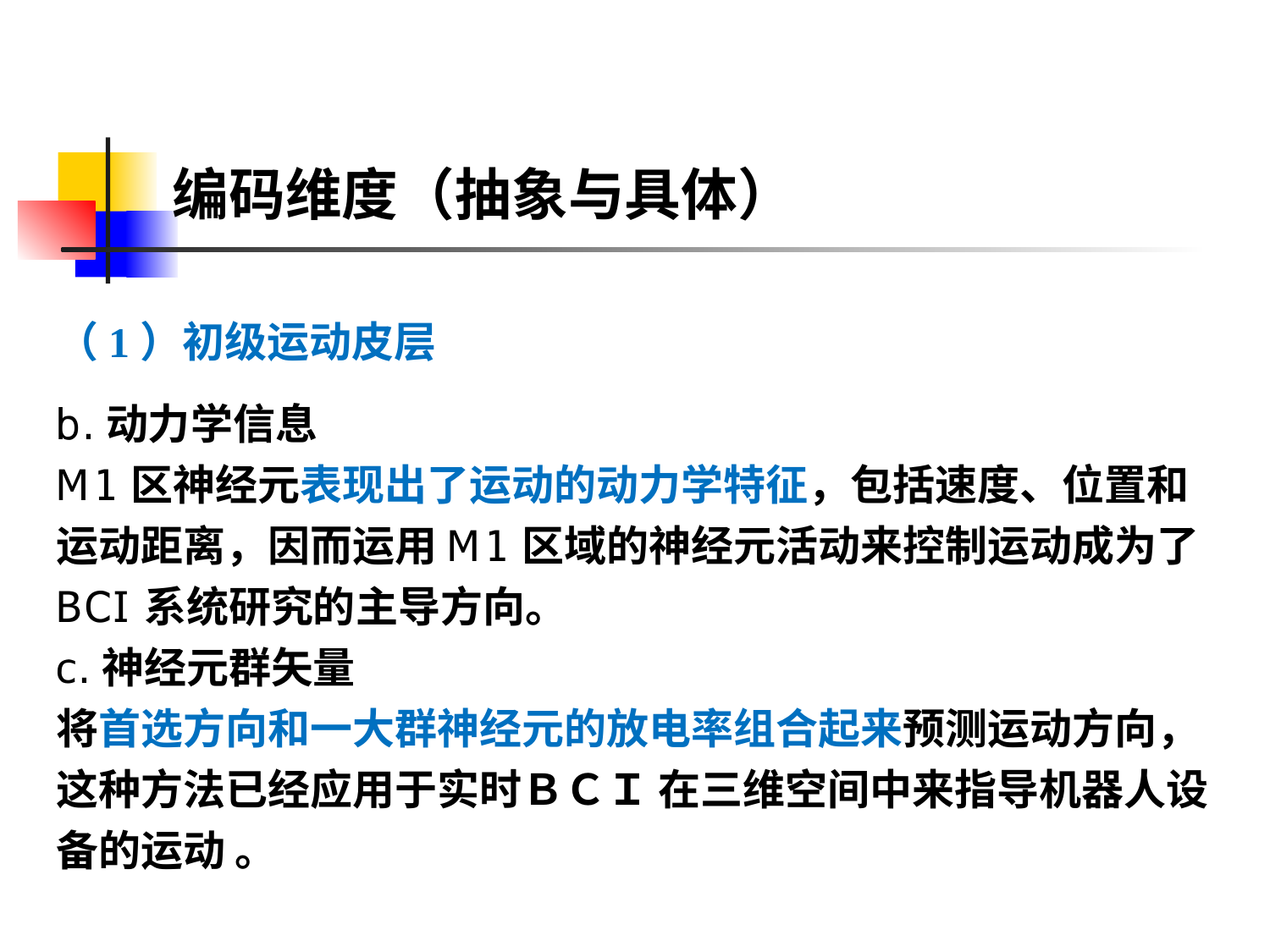

# 编码维度（抽象与具体）
（1）初级运动皮层
b.动力学信息
M1区神经元表现出了运动的动力学特征，包括速度、位置和运动距离，因而运用M1区域的神经元活动来控制运动成为了BCI系统研究的主导方向。
c.神经元群矢量
将首选方向和一大群神经元的放电率组合起来预测运动方向，这种方法已经应用于实时ＢＣＩ 在三维空间中来指导机器人设备的运动 。